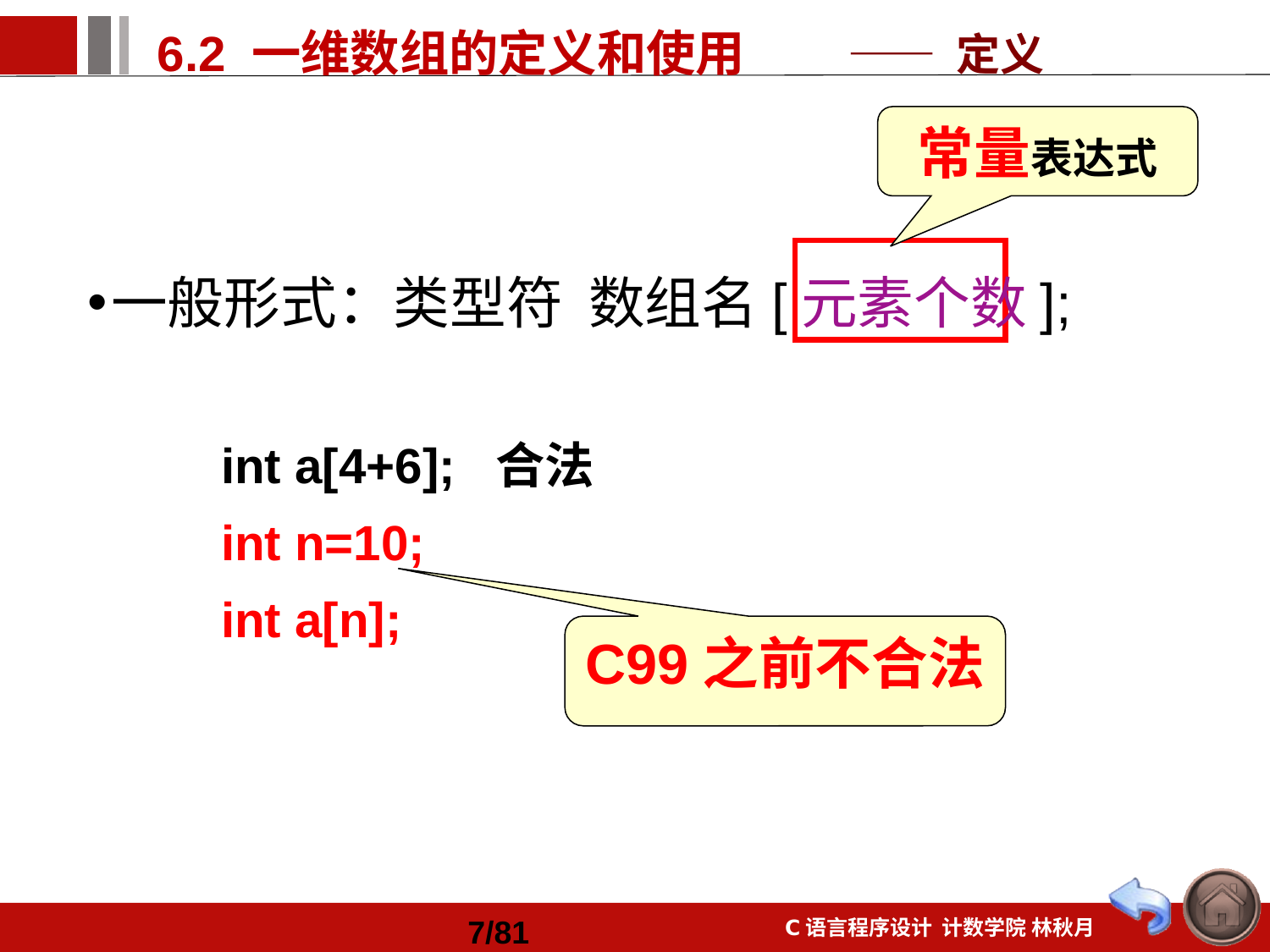

—— 定义
常量表达式

一般形式：类型符  数组名[元素个数];
int a[4+6];  合法
int n=10;
int a[n];
C99之前不合法